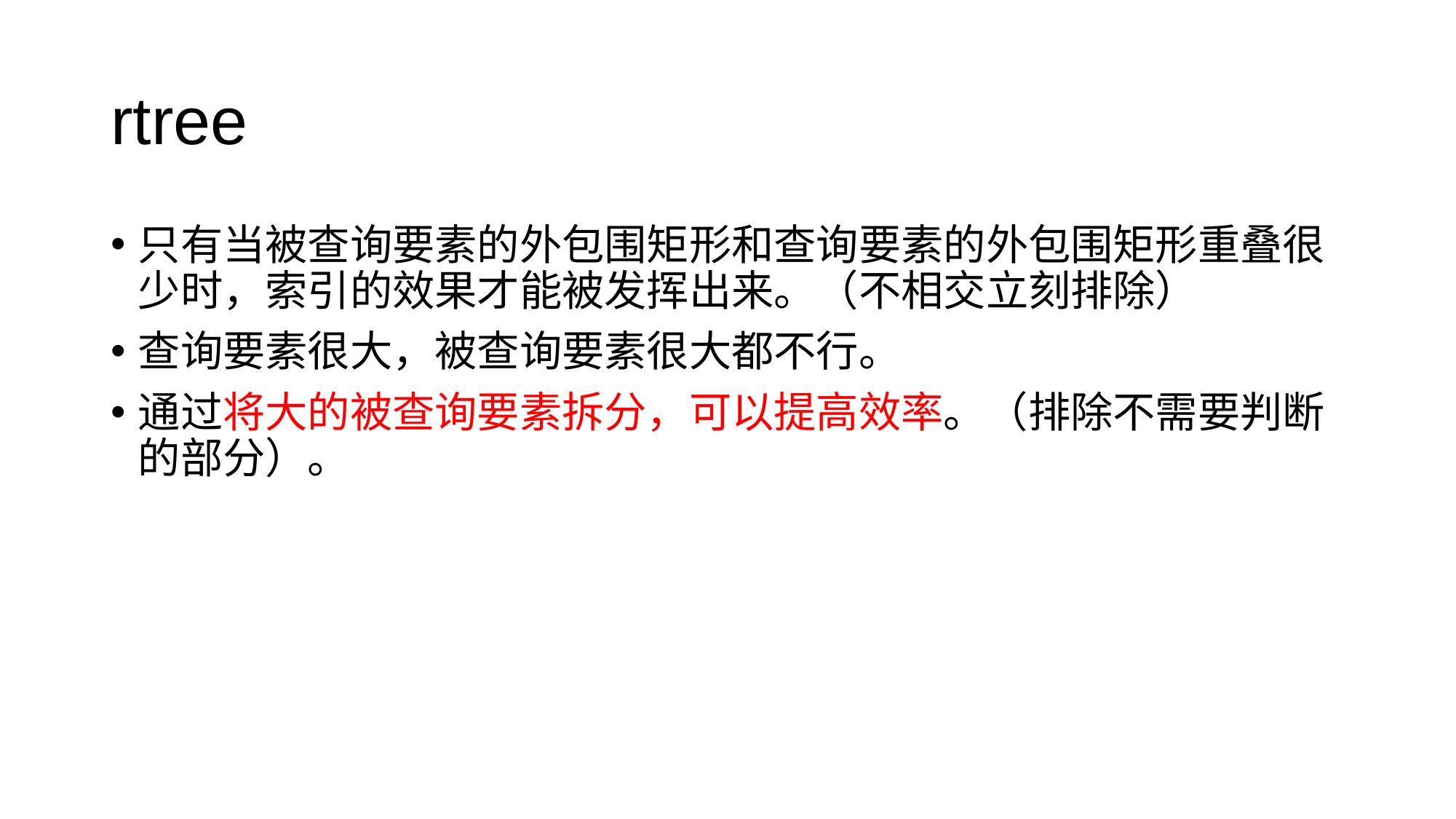

# rtree
只有当被查询要素的外包围矩形和查询要素的外包围矩形重叠很少时，索引的效果才能被发挥出来。（不相交立刻排除）
查询要素很大，被查询要素很大都不行。
通过将大的被查询要素拆分，可以提高效率。（排除不需要判断的部分）。